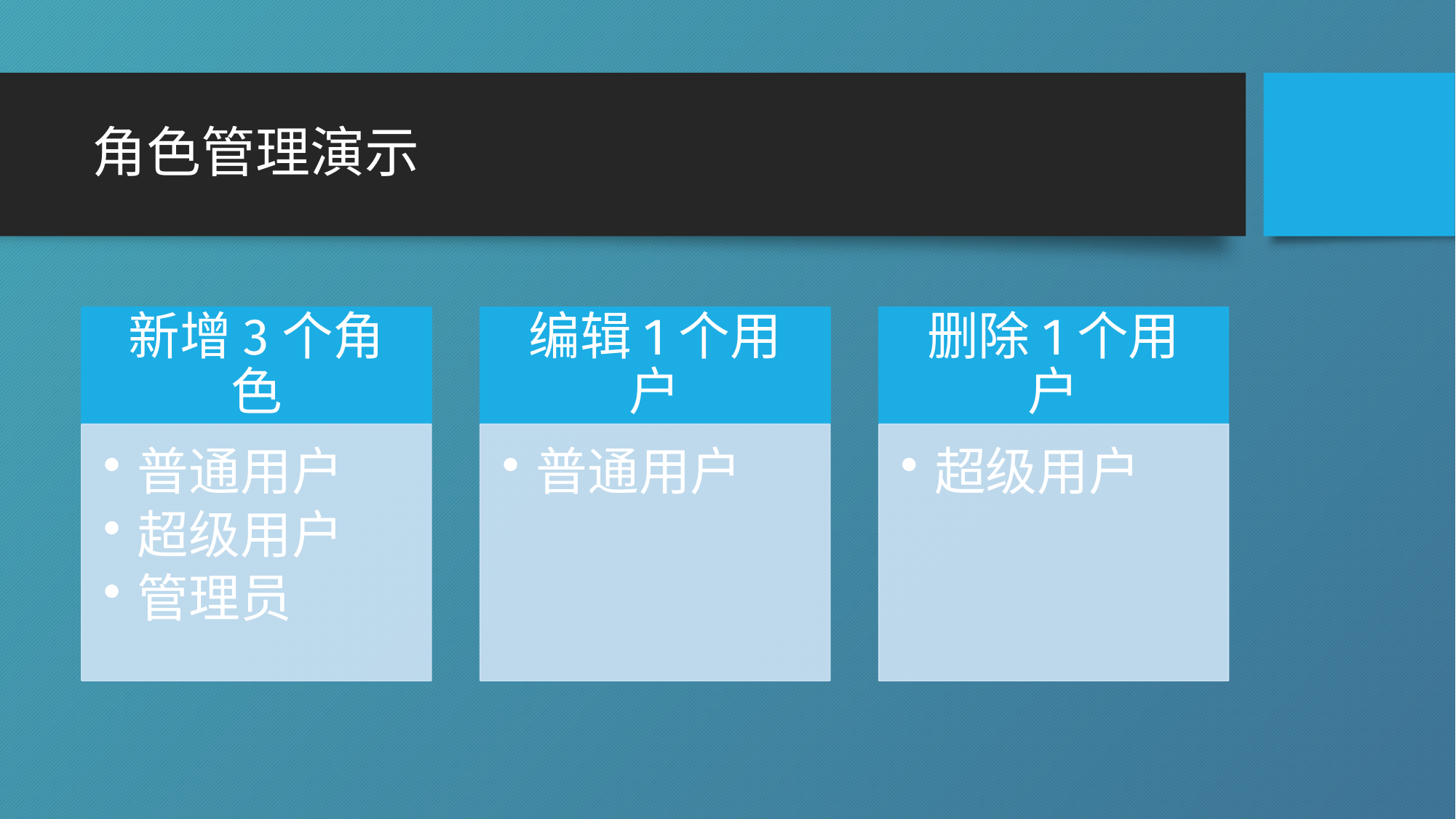

# 角色管理演示
新增3个角色
普通用户
超级用户
管理员
编辑1个用户
普通用户
删除1个用户
超级用户